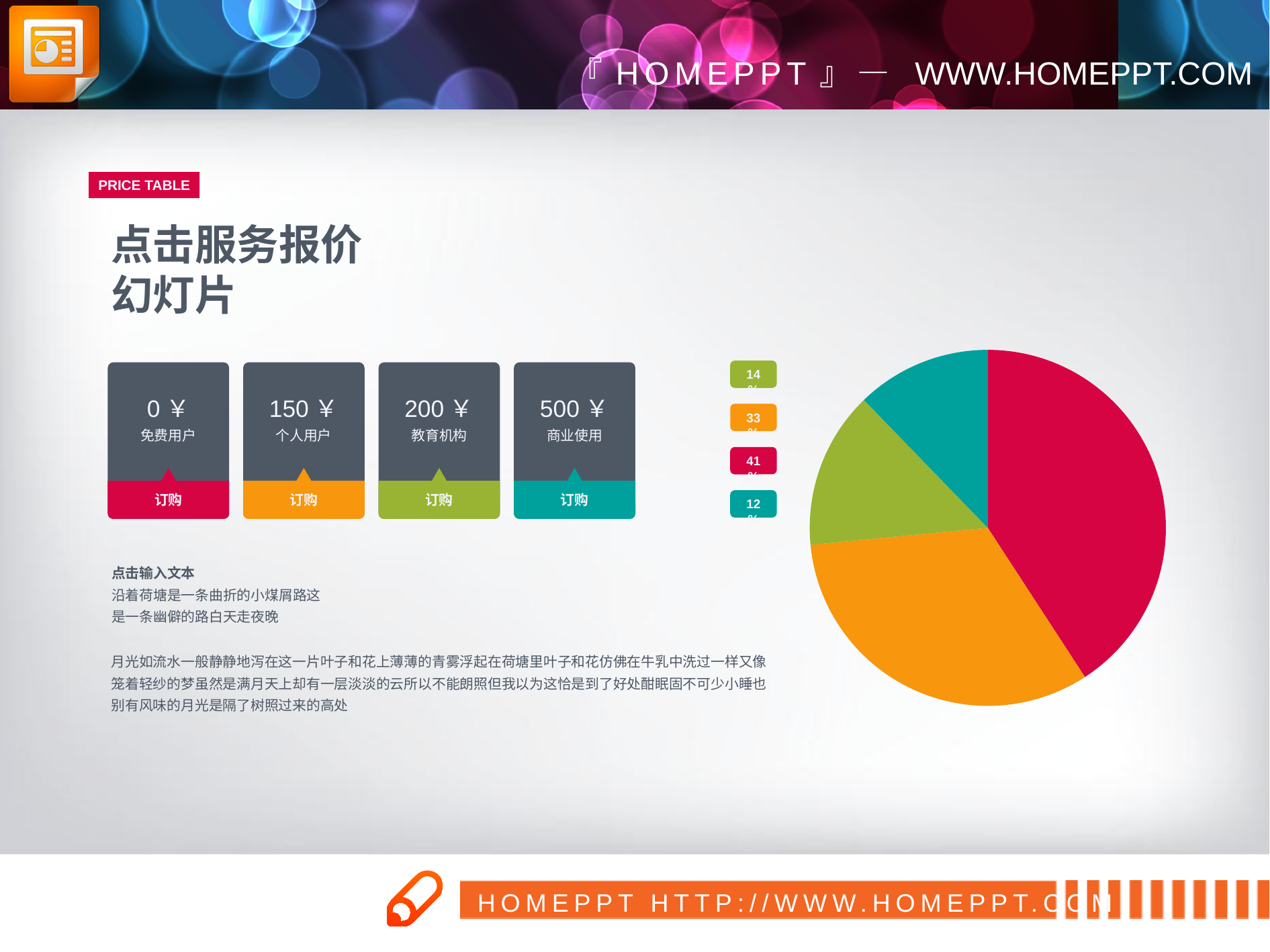

PRICE TABLE
点击服务报价
幻灯片

### Chart

| Category | Sales |
|---|---|
| 1st Qtr | 4.0 |
| 2nd Qtr | 3.2 |
| 3rd Qtr | 1.4 |
| 4th Qtr | 1.2 |
14%

0￥
免费用户
150￥
个人用户
200￥
教育机构
500￥
商业使用
33%
41%

订购
订购
订购
订购
12%
点击输入文本
沿着荷塘是一条曲折的小煤屑路这是一条幽僻的路白天走夜晚
月光如流水一般静静地泻在这一片叶子和花上薄薄的青雾浮起在荷塘里叶子和花仿佛在牛乳中洗过一样又像笼着轻纱的梦虽然是满月天上却有一层淡淡的云所以不能朗照但我以为这恰是到了好处酣眠固不可少小睡也别有风味的月光是隔了树照过来的高处